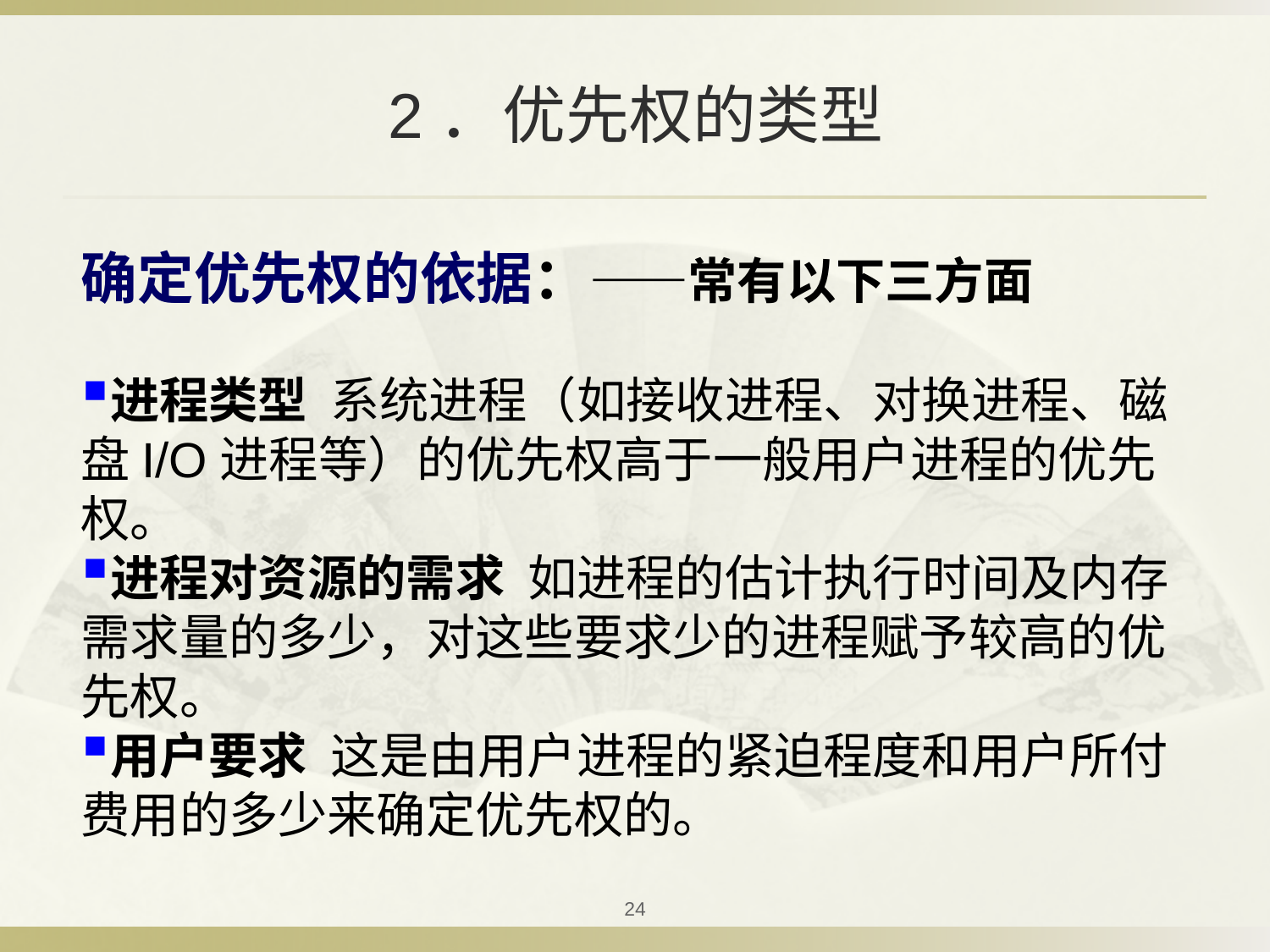

# 2．优先权的类型
确定优先权的依据：——常有以下三方面

进程类型  系统进程（如接收进程、对换进程、磁盘I/O进程等）的优先权高于一般用户进程的优先权。
进程对资源的需求  如进程的估计执行时间及内存需求量的多少，对这些要求少的进程赋予较高的优先权。
用户要求  这是由用户进程的紧迫程度和用户所付费用的多少来确定优先权的。
24